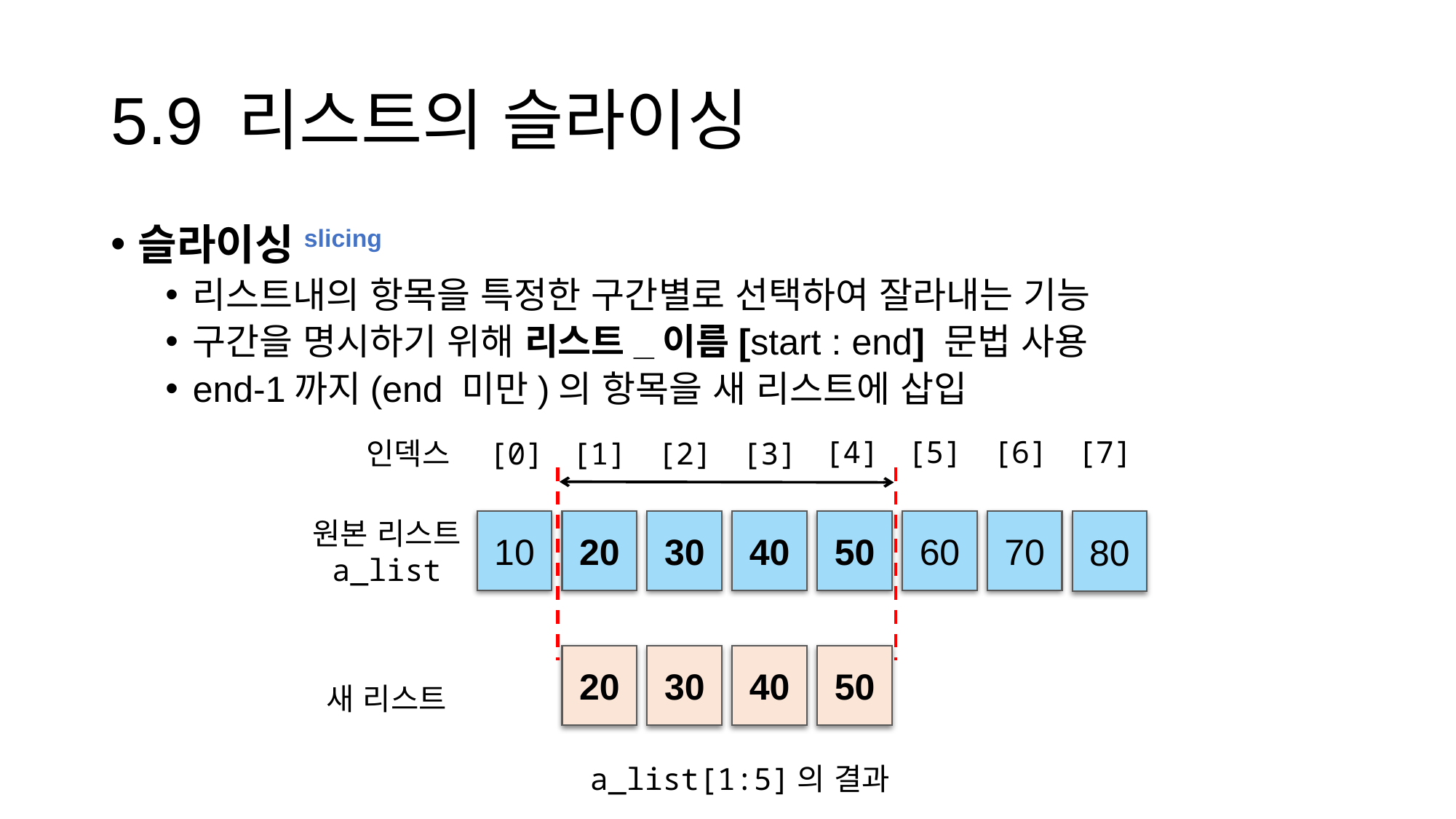

# 5.9 리스트의 슬라이싱
슬라이싱slicing
리스트내의 항목을 특정한 구간별로 선택하여 잘라내는 기능
구간을 명시하기 위해 리스트_이름[start : end] 문법 사용
end-1까지(end 미만)의 항목을 새 리스트에 삽입

[4]
[5]
[6]
[7]
인덱스
[0]
[1]
[2]
[3]
원본 리스트
a_list
10
20
30
40
50
60
70
80
20
30
40
50
새 리스트
a_list[1:5]의 결과